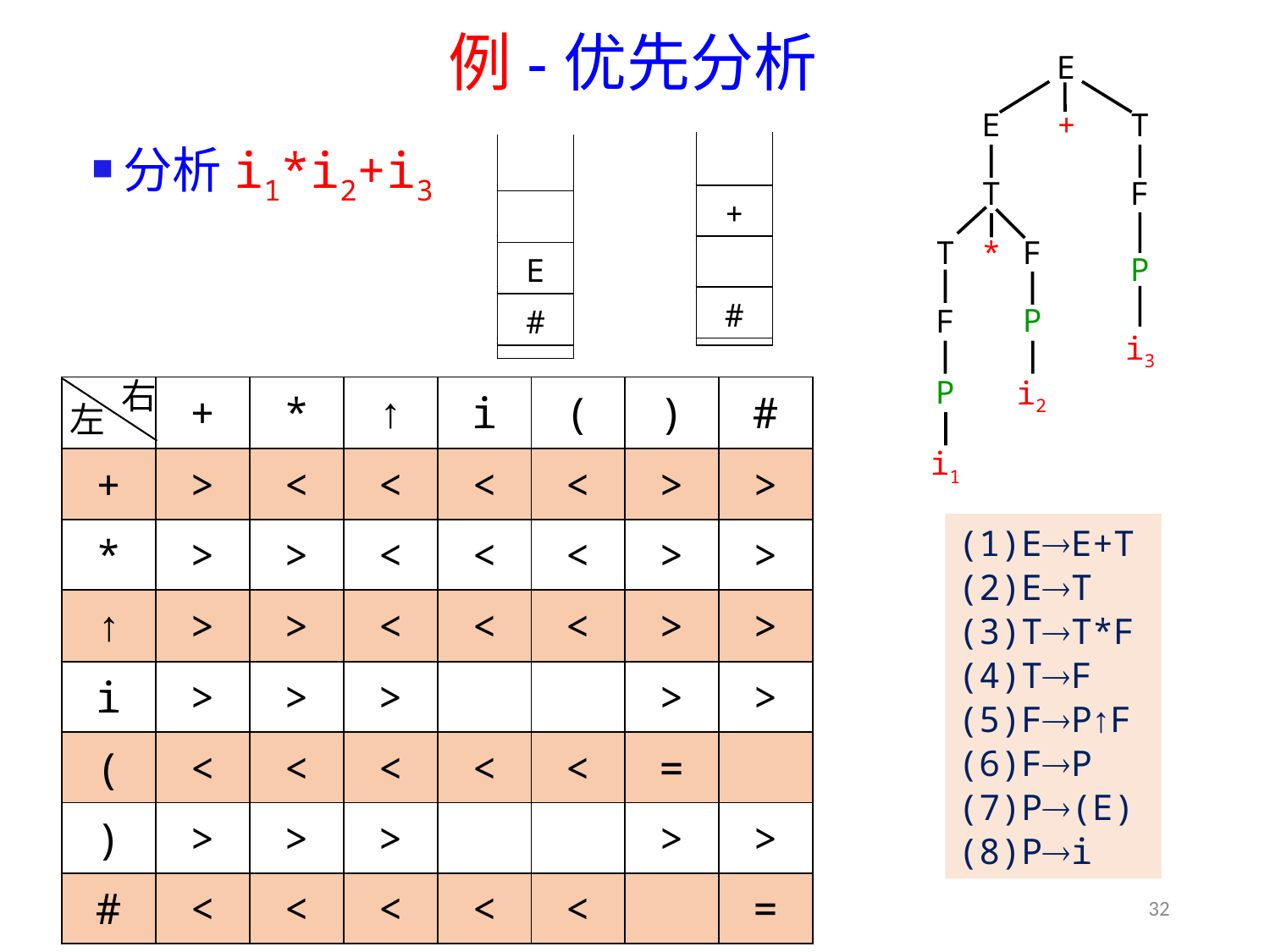

# 例-优先分析
E

+
T

F

P

i3
E

T

T
*
F

P
F

P

i2

i1
|  |
| --- |
| \* |
|  |
| # |
| i2 |
| --- |
| \* |
|  |
| # |
|  |
| --- |
| \* |
|  |
| # |
| i3 |
| --- |
| + |
|  |
| # |
|  |
| --- |
| + |
|  |
| # |
分析i1*i2+i3
|  |
| --- |
|  |
|  |
| # |
|  |
| --- |
|  |
| i1 |
| # |
|  |
| --- |
|  |
| P |
| # |
|  |
| --- |
| \* |
| P |
| # |
| i2 |
| --- |
| \* |
| P |
| # |
| P |
| --- |
| \* |
| P |
| # |
| i3 |
| --- |
| + |
| T |
| # |
| P |
| --- |
| + |
| T |
| # |
|  |
| --- |
|  |
|  |
| # |
|  |
| --- |
|  |
| i1 |
| # |
|  |
| --- |
| + |
|  |
| # |
|  |
| --- |
|  |
| T |
| # |
|  |
| --- |
|  |
| E |
| # |
|  |
| --- |
|  |
|  |
| # |
|  |
| --- |
|  |
|  |
| # |
|  |
| --- |
|  |
|  |
| # |
右
左
|  | + | \* | ↑ | i | ( | ) | # |
| --- | --- | --- | --- | --- | --- | --- | --- |
| + | > | < | < | < | < | > | > |
| \* | > | > | < | < | < | > | > |
| ↑ | > | > | < | < | < | > | > |
| i | > | > | > |  |  | > | > |
| ( | < | < | < | < | < | = |  |
| ) | > | > | > |  |  | > | > |
| # | < | < | < | < | < |  | = |
(1)E→E+T
(2)E→T
(3)T→T*F
(4)T→F
(5)F→P↑F
(6)F→P
(7)P→(E)
(8)P→i
32